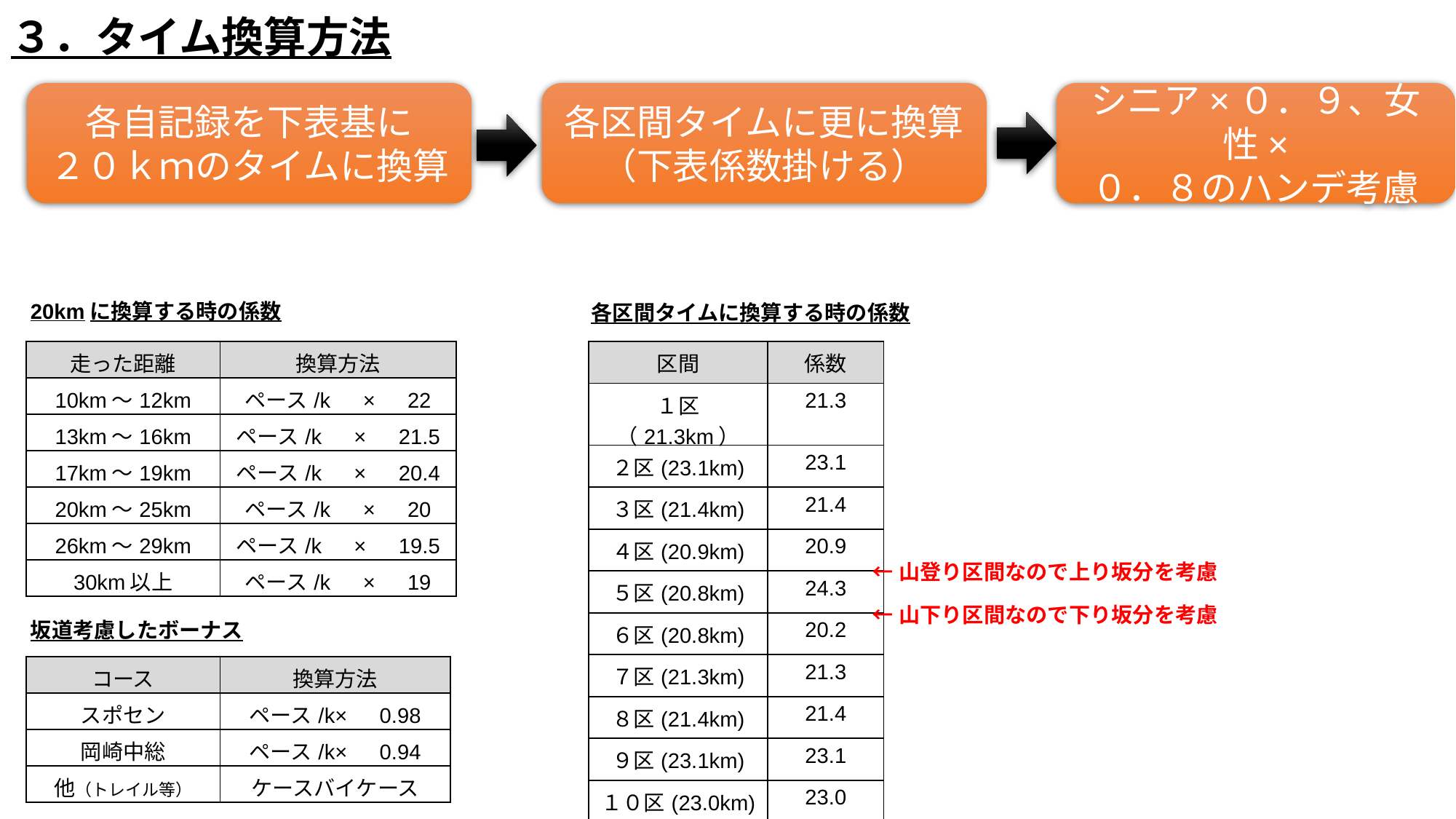

３．タイム換算方法
各自記録を下表基に
２０ｋｍのタイムに換算
各区間タイムに更に換算（下表係数掛ける）
シニア×０．９、女性×
０．８のハンデ考慮

20kmに換算する時の係数
各区間タイムに換算する時の係数
| 走った距離 | 換算方法 |
| --- | --- |
| 10km～12km | ペース/k　×　22 |
| 13km～16km | ペース/k　×　21.5 |
| 17km～19km | ペース/k　×　20.4 |
| 20km～25km | ペース/k　×　20 |
| 26km～29km | ペース/k　×　19.5 |
| 30km以上 | ペース/k　×　19 |
| 区間 | 係数 |
| --- | --- |
| １区（21.3km） | 21.3 |
| ２区(23.1km) | 23.1 |
| ３区(21.4km) | 21.4 |
| ４区(20.9km) | 20.9 |
| ５区(20.8km) | 24.3 |
| ６区(20.8km) | 20.2 |
| ７区(21.3km) | 21.3 |
| ８区(21.4km) | 21.4 |
| ９区(23.1km) | 23.1 |
| １０区(23.0km) | 23.0 |
←山登り区間なので上り坂分を考慮
←山下り区間なので下り坂分を考慮
坂道考慮したボーナス
| コース | 換算方法 |
| --- | --- |
| スポセン | ペース/k×　0.98 |
| 岡崎中総 | ペース/k×　0.94 |
| 他（トレイル等） | ケースバイケース |